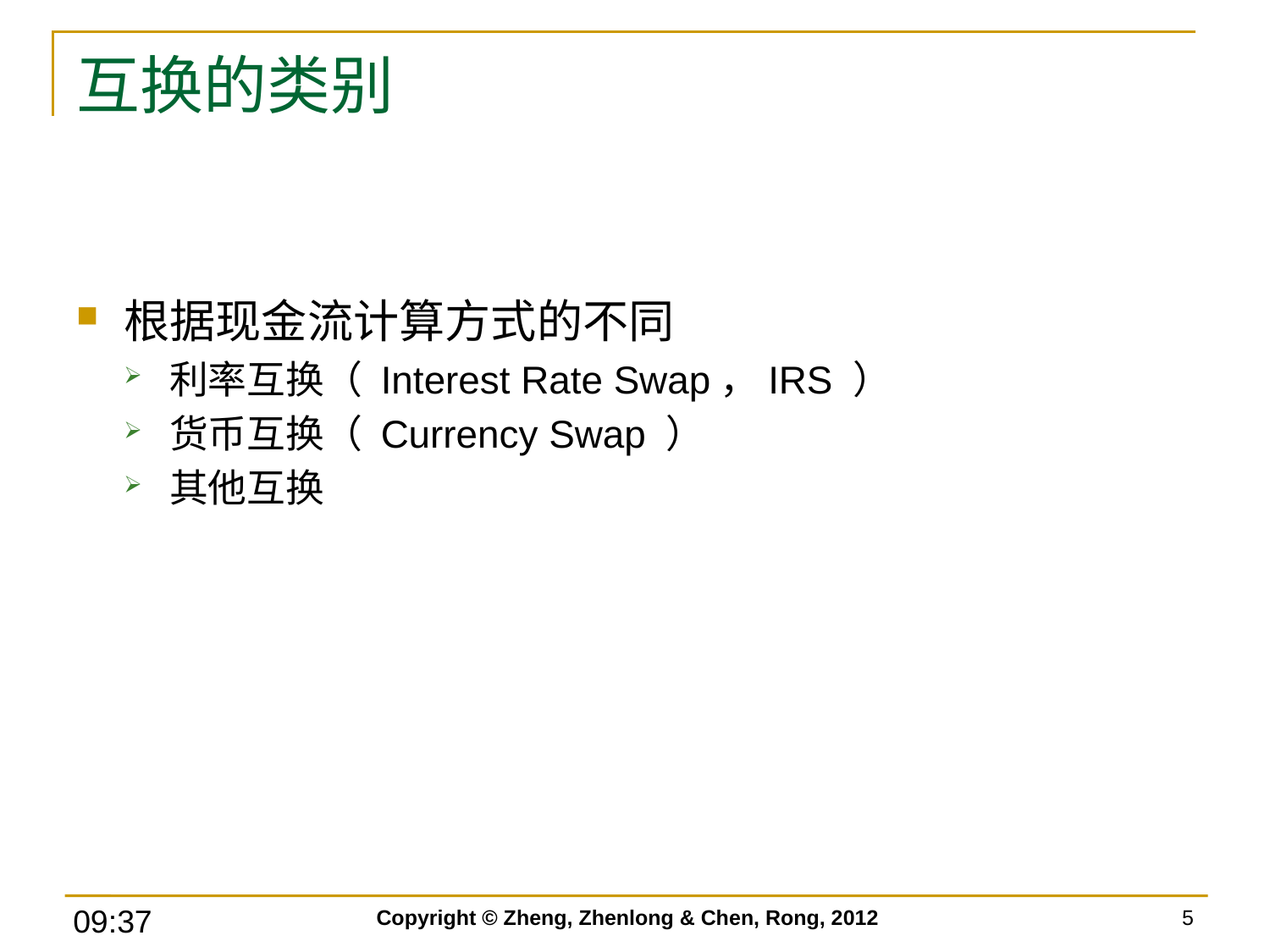

# 互换的类别

根据现金流计算方式的不同
利率互换（ Interest Rate Swap，IRS ）
货币互换（ Currency Swap ）
其他互换
Copyright © Zheng, Zhenlong & Chen, Rong, 2012
5